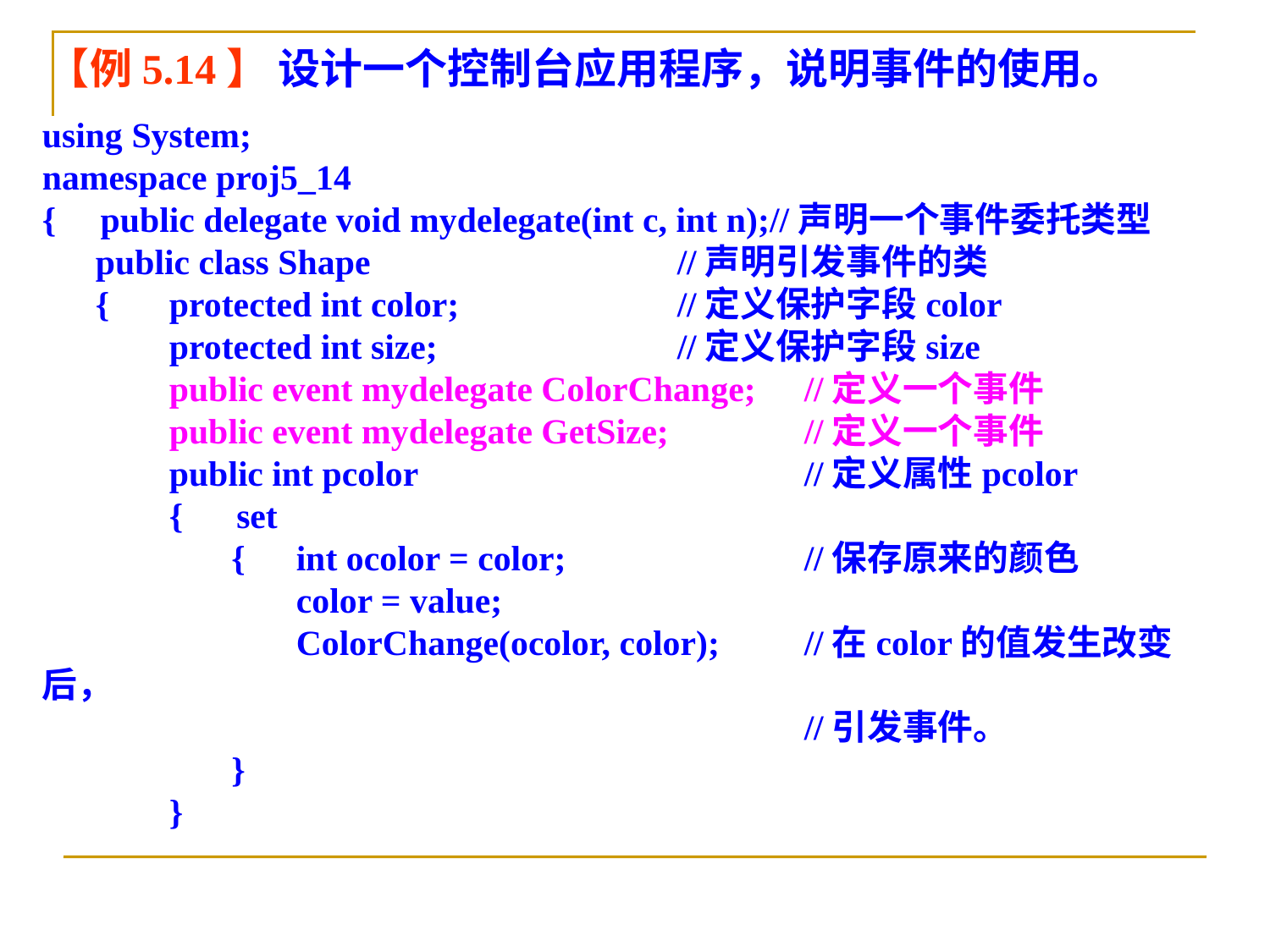

【例5.14】 设计一个控制台应用程序，说明事件的使用。
using System;
namespace proj5_14
{     public delegate void mydelegate(int c, int n);//声明一个事件委托类型
      public class Shape			//声明引发事件的类
      {	protected int color;		//定义保护字段color
	protected int size;		//定义保护字段size
	public event mydelegate ColorChange;	//定义一个事件
	public event mydelegate GetSize;		//定义一个事件
	public int pcolor				//定义属性pcolor
	{      set
	       {	int ocolor = color;		//保存原来的颜色
		color = value;
		ColorChange(ocolor, color);	//在color的值发生改变后，
						//引发事件。
	       }
	}